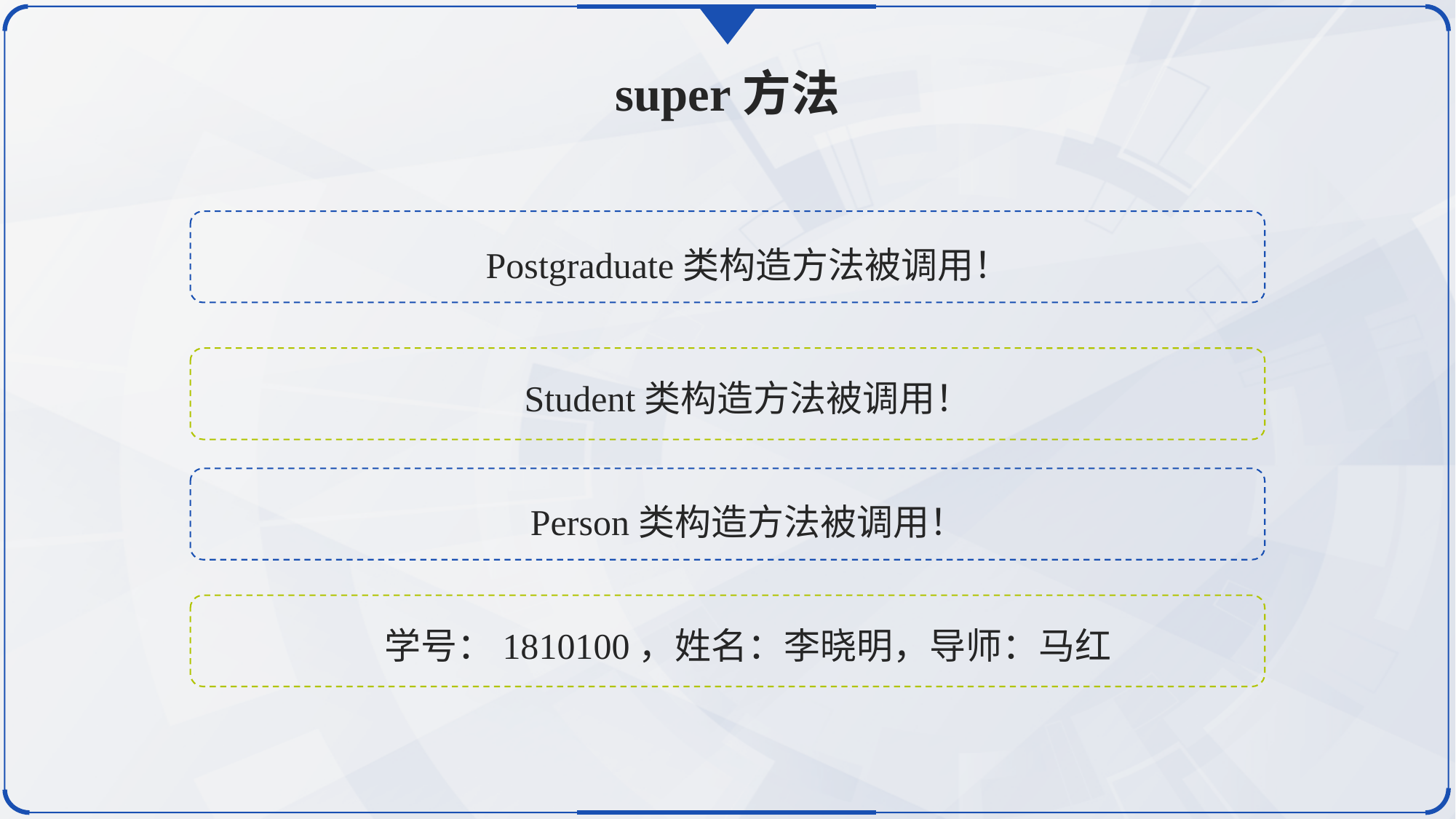

super方法

Postgraduate类构造方法被调用！

Student类构造方法被调用！

Person类构造方法被调用！

学号：1810100，姓名：李晓明，导师：马红